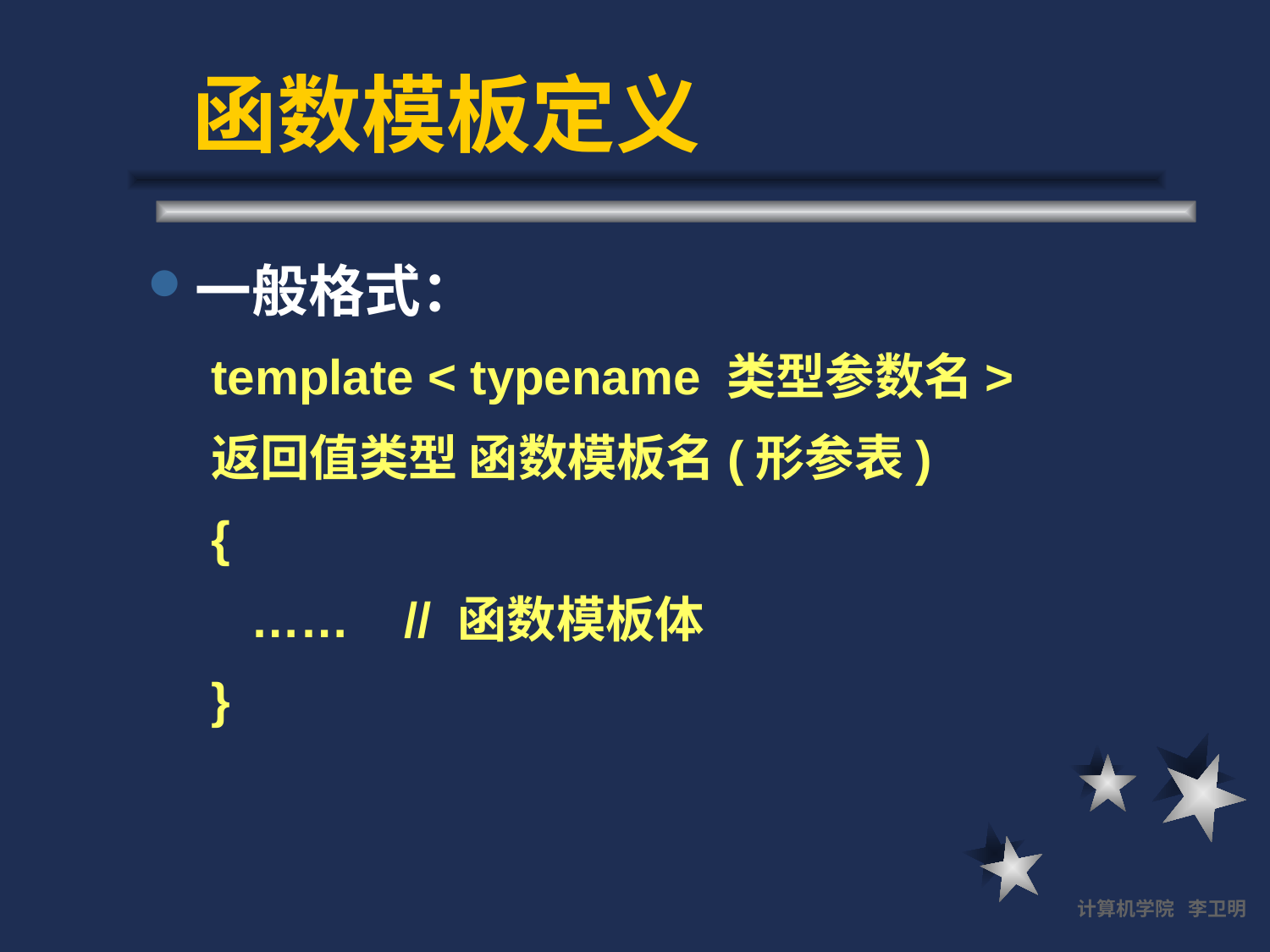

函数模板定义
一般格式：
template < typename 类型参数名>
返回值类型 函数模板名(形参表)
{
	……    // 函数模板体
}

计算机学院   李卫明